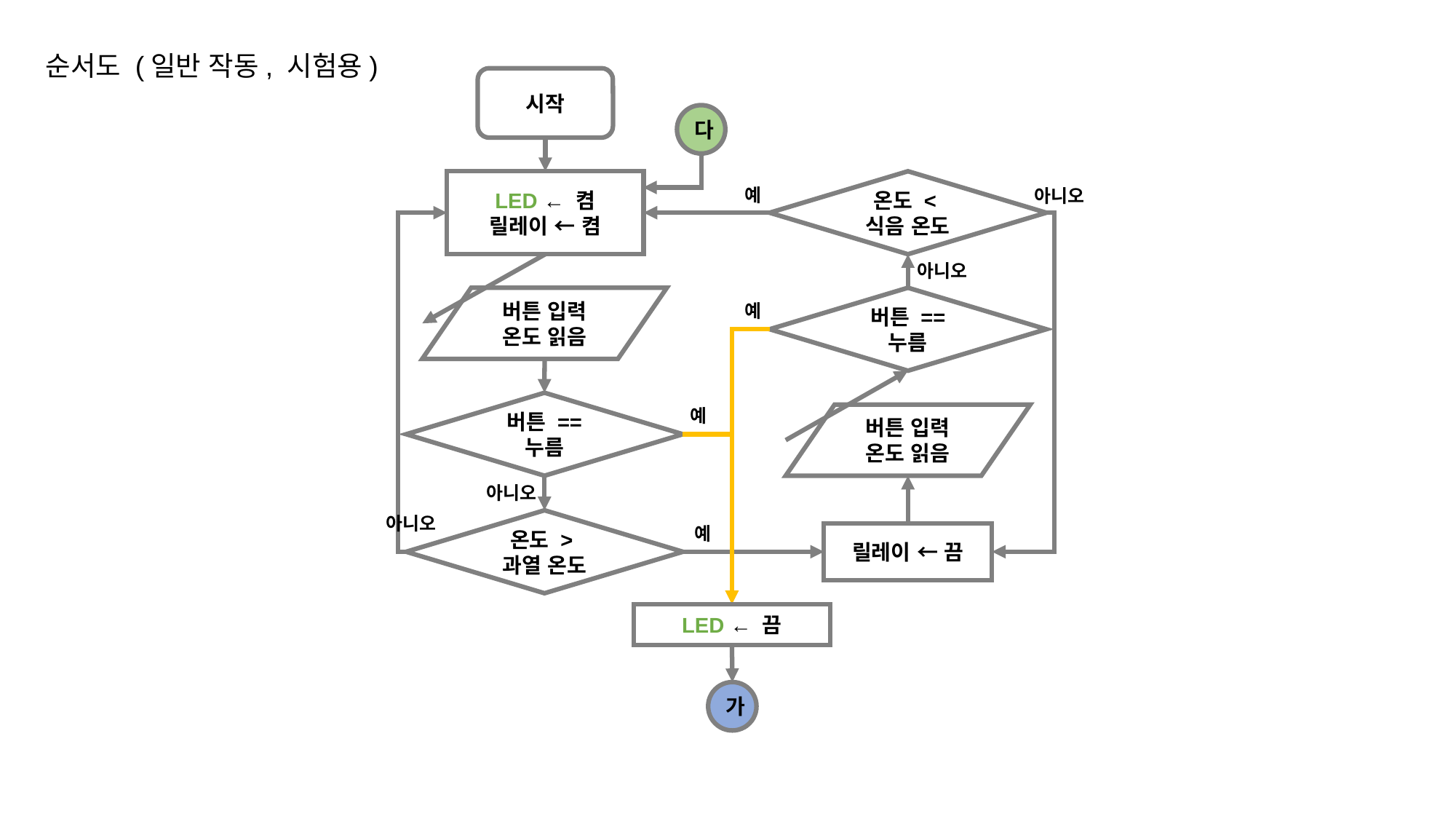

순서도 (일반 작동, 시험용)
시작
다
LED ← 켬
릴레이 ← 켬
온도 <
식음 온도
예
아니오
아니오
버튼 입력
온도 읽음
버튼 ==
누름
예
버튼 ==
누름
예
버튼 입력
온도 읽음
아니오
아니오
온도 >
과열 온도
예
릴레이 ← 끔
LED ← 끔
가